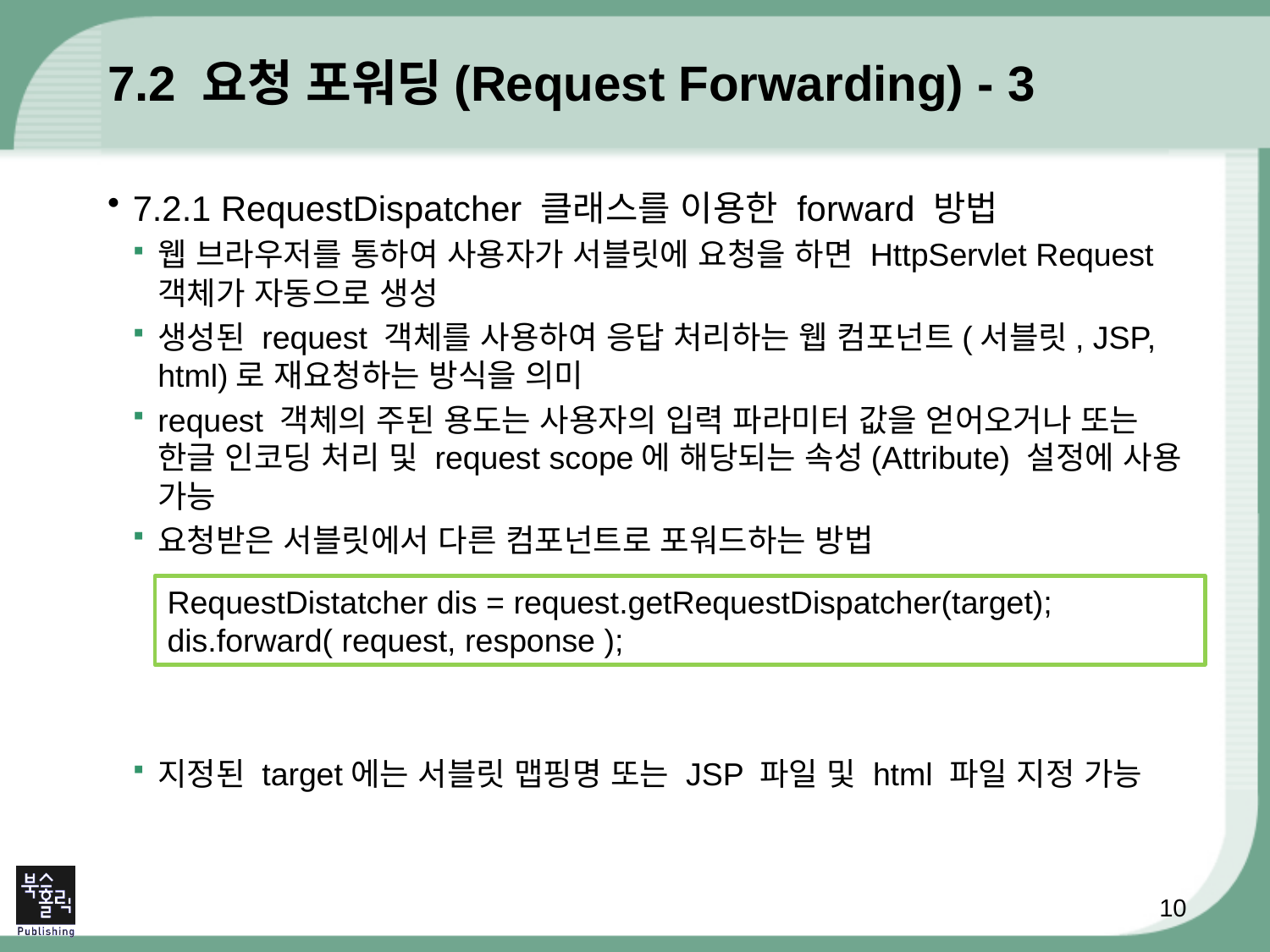

# 7.2 요청 포워딩(Request Forwarding) - 3
7.2.1 RequestDispatcher 클래스를 이용한 forward 방법
웹 브라우저를 통하여 사용자가 서블릿에 요청을 하면 HttpServlet Request 객체가 자동으로 생성
생성된 request 객체를 사용하여 응답 처리하는 웹 컴포넌트(서블릿, JSP, html)로 재요청하는 방식을 의미
request 객체의 주된 용도는 사용자의 입력 파라미터 값을 얻어오거나 또는 한글 인코딩 처리 및 request scope에 해당되는 속성(Attribute) 설정에 사용 가능
요청받은 서블릿에서 다른 컴포넌트로 포워드하는 방법

지정된 target에는 서블릿 맵핑명 또는 JSP 파일 및 html 파일 지정 가능
RequestDistatcher dis = request.getRequestDispatcher(target);
dis.forward( request, response );
10